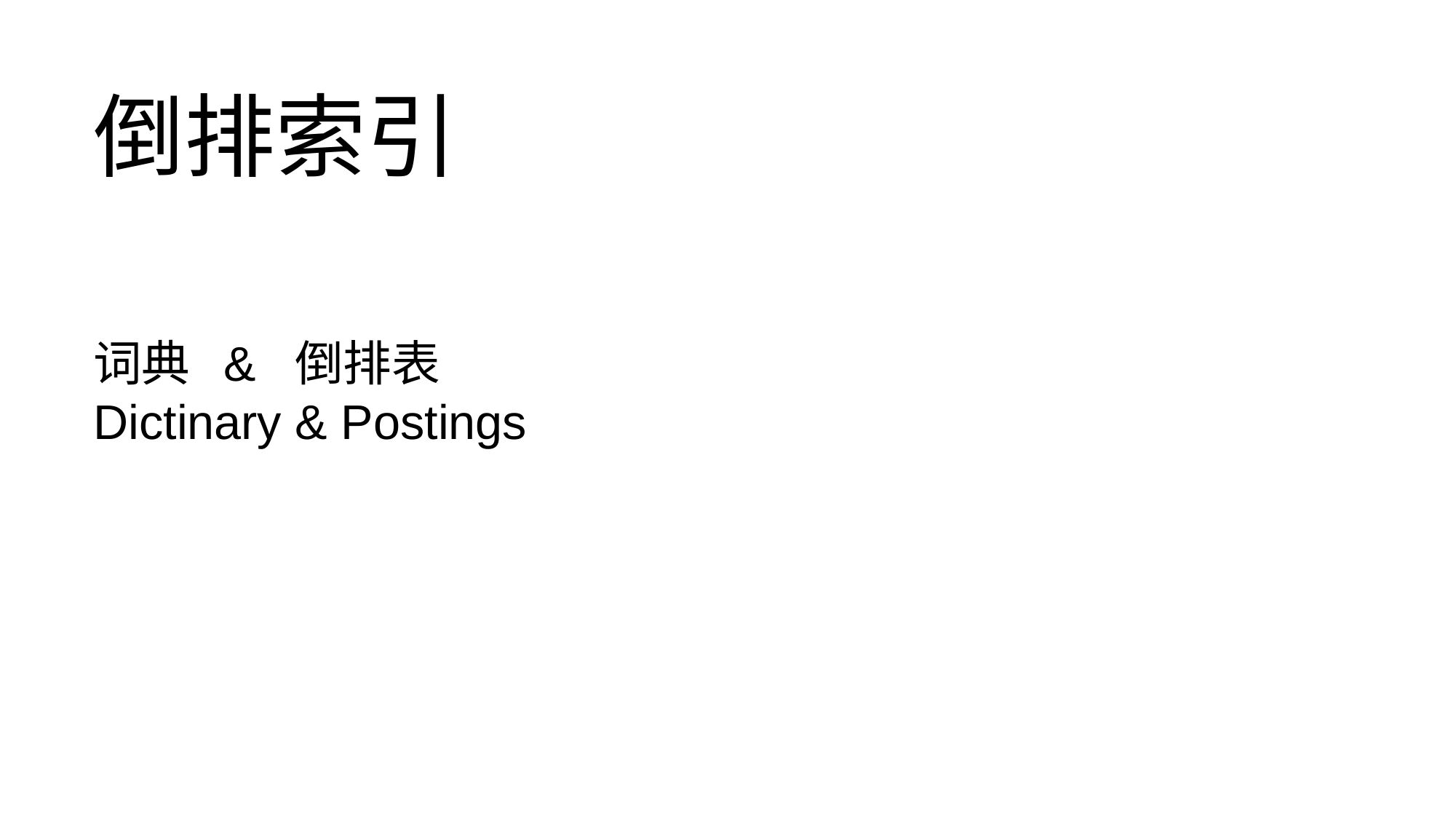

# 倒排索引
词典  &  倒排表
Dictinary & Postings